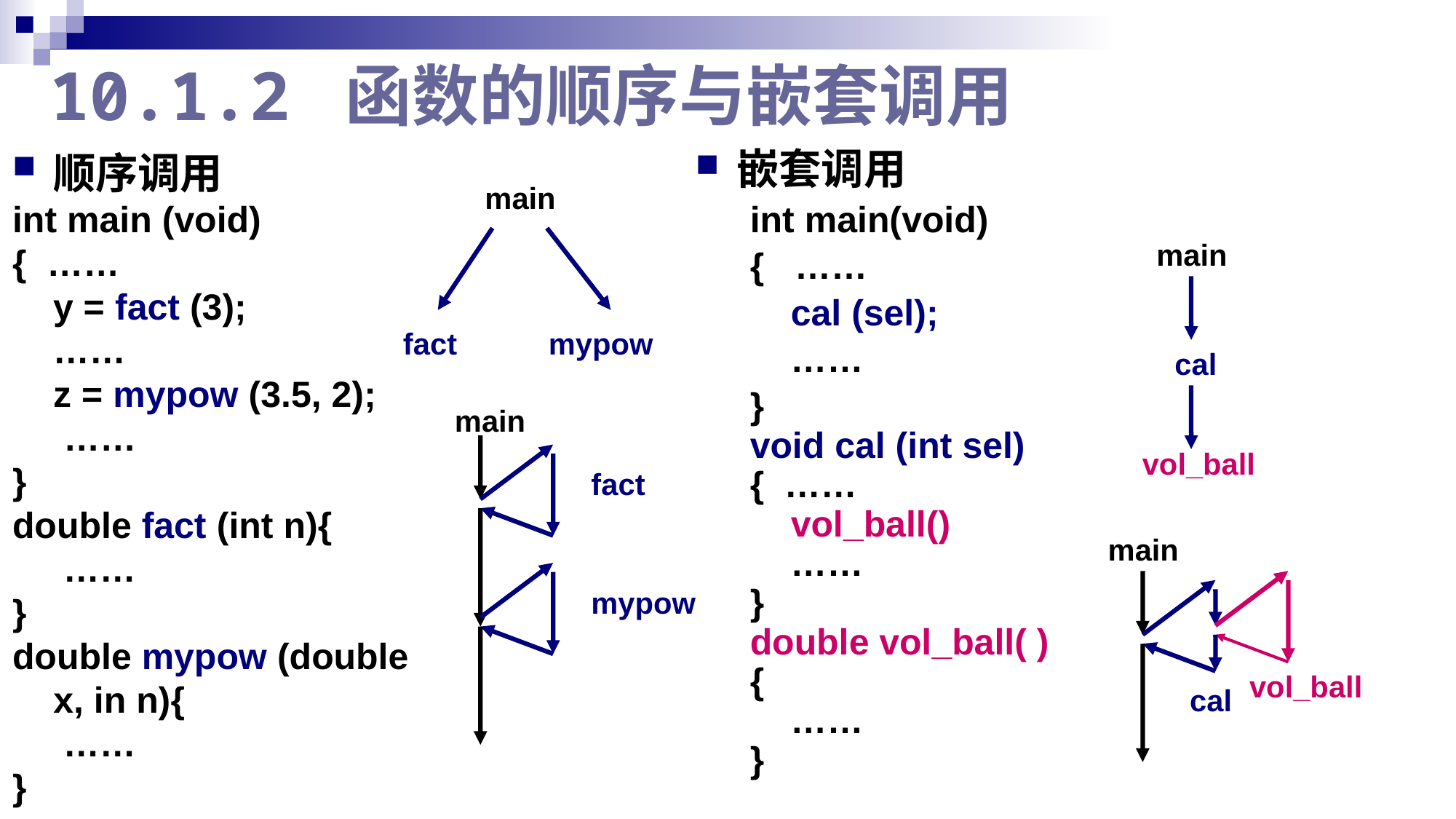

# 10.1.2 函数的顺序与嵌套调用
嵌套调用
int main(void)
{   ……
    cal (sel);
    ……
}
void cal (int sel)
{	……
    vol_ball()
    ……
}
double vol_ball( )
{
    ……
}
顺序调用
int main (void)
{  ……
    y = fact (3);
    ……
    z = mypow (3.5, 2);
 ……
}
double fact (int n){
     ……
}
double mypow (double x, in n){
     ……
}
main

fact
mypow
main

cal

vol_ball
main
fact
mypow

main
vol_ball
cal